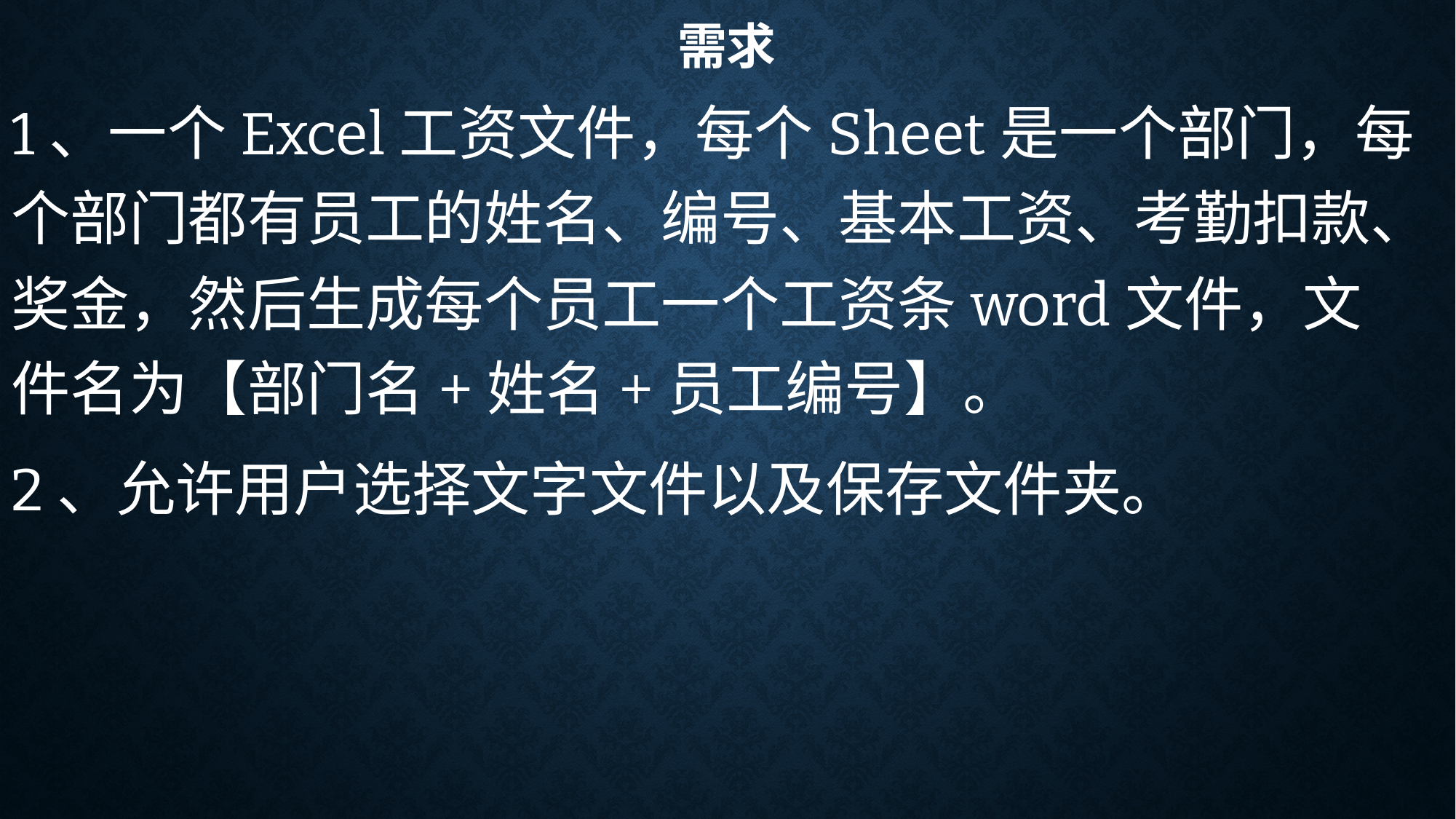

# 需求
1、一个Excel工资文件，每个Sheet是一个部门，每个部门都有员工的姓名、编号、基本工资、考勤扣款、奖金，然后生成每个员工一个工资条word文件，文件名为【部门名+姓名+员工编号】。
2、允许用户选择文字文件以及保存文件夹。